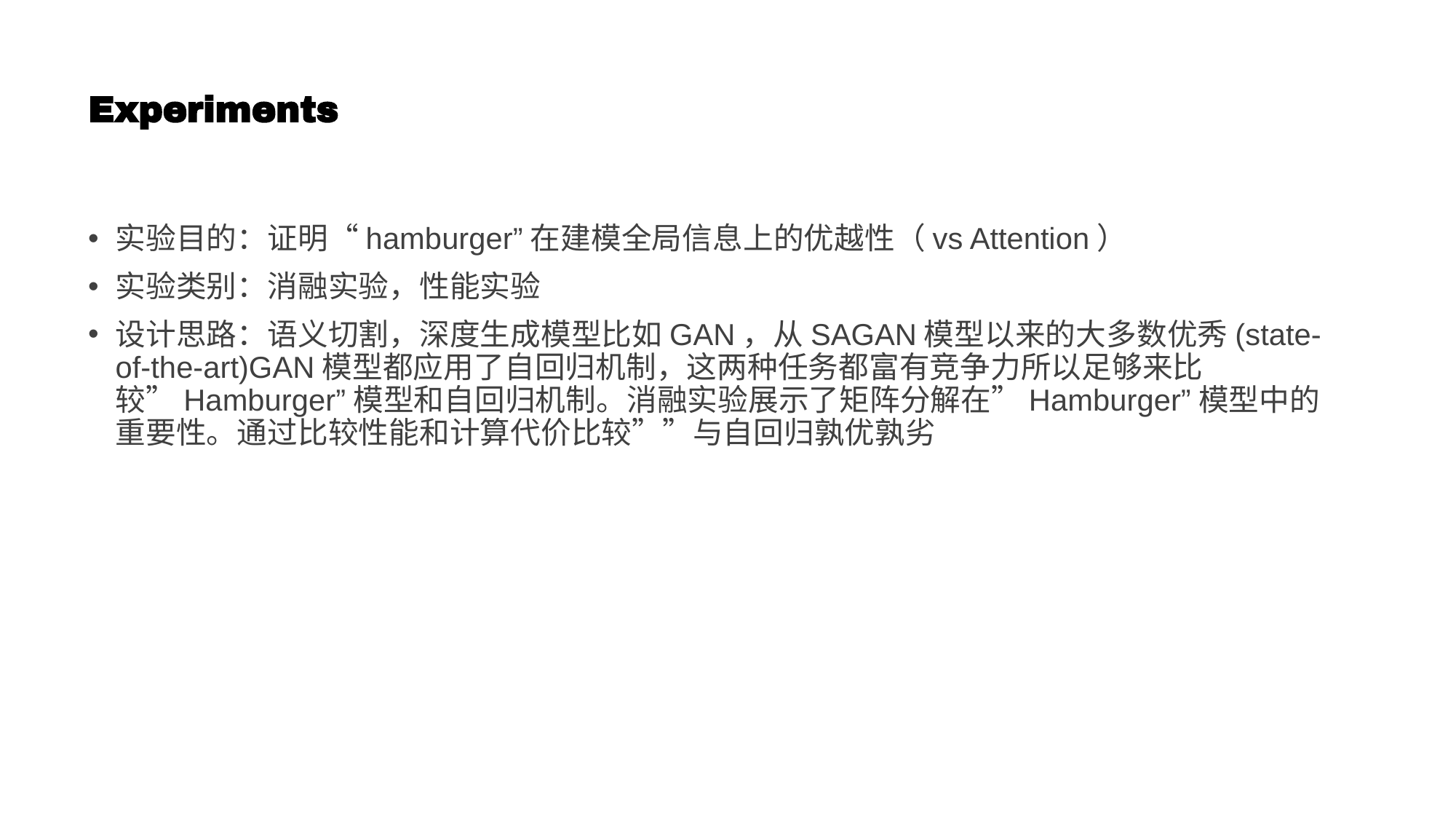

# Experiments
实验目的：证明“hamburger”在建模全局信息上的优越性（vs Attention）
实验类别：消融实验，性能实验
设计思路：语义切割，深度生成模型比如GAN，从SAGAN模型以来的大多数优秀(state-of-the-art)GAN模型都应用了自回归机制，这两种任务都富有竞争力所以足够来比较”Hamburger”模型和自回归机制。消融实验展示了矩阵分解在”Hamburger”模型中的重要性。通过比较性能和计算代价比较””与自回归孰优孰劣